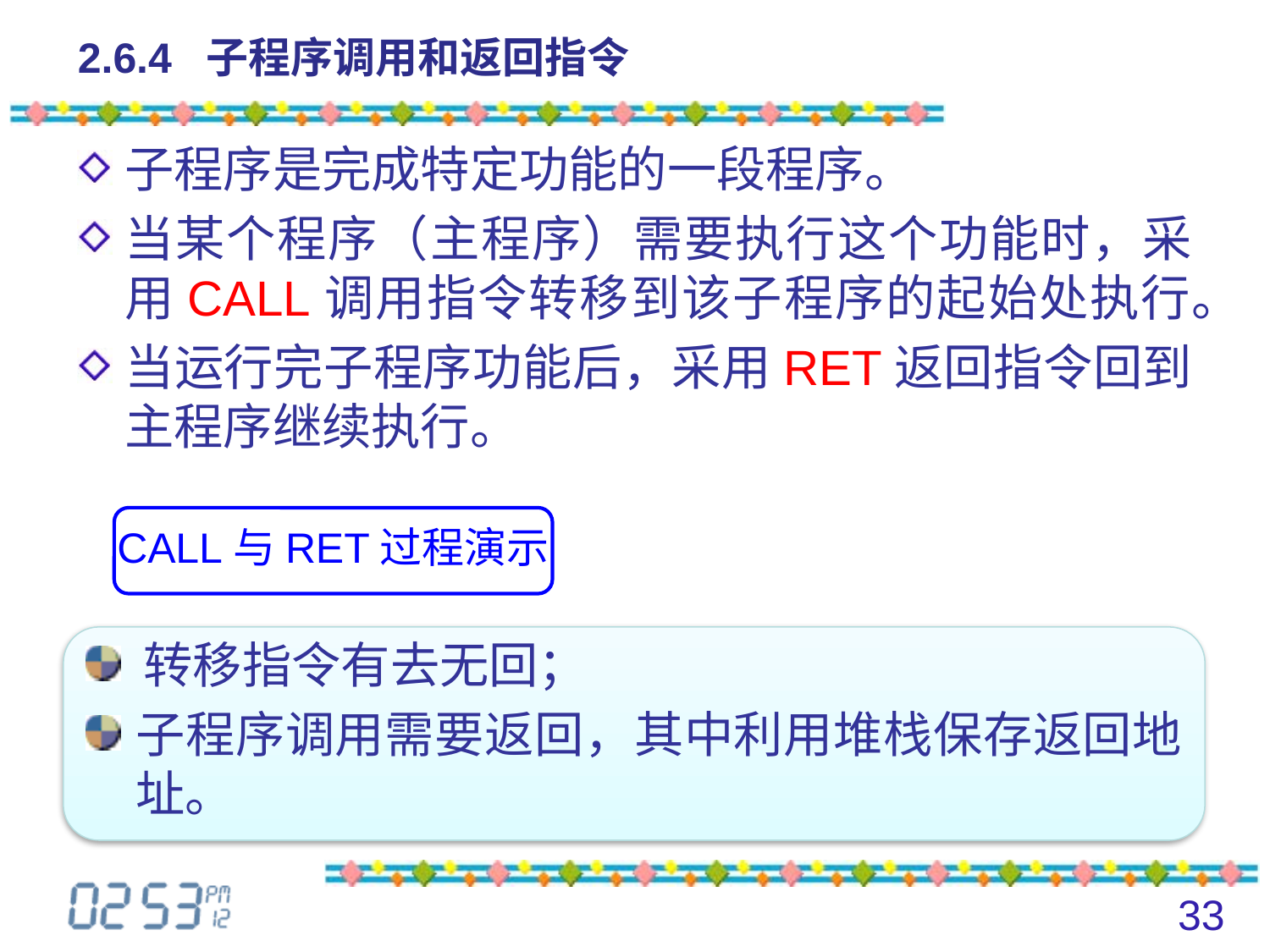

# 2.6.4  子程序调用和返回指令
子程序是完成特定功能的一段程序。
当某个程序（主程序）需要执行这个功能时，采用CALL调用指令转移到该子程序的起始处执行。
当运行完子程序功能后，采用RET返回指令回到主程序继续执行。
CALL与RET过程演示
 转移指令有去无回；
子程序调用需要返回，其中利用堆栈保存返回地址。